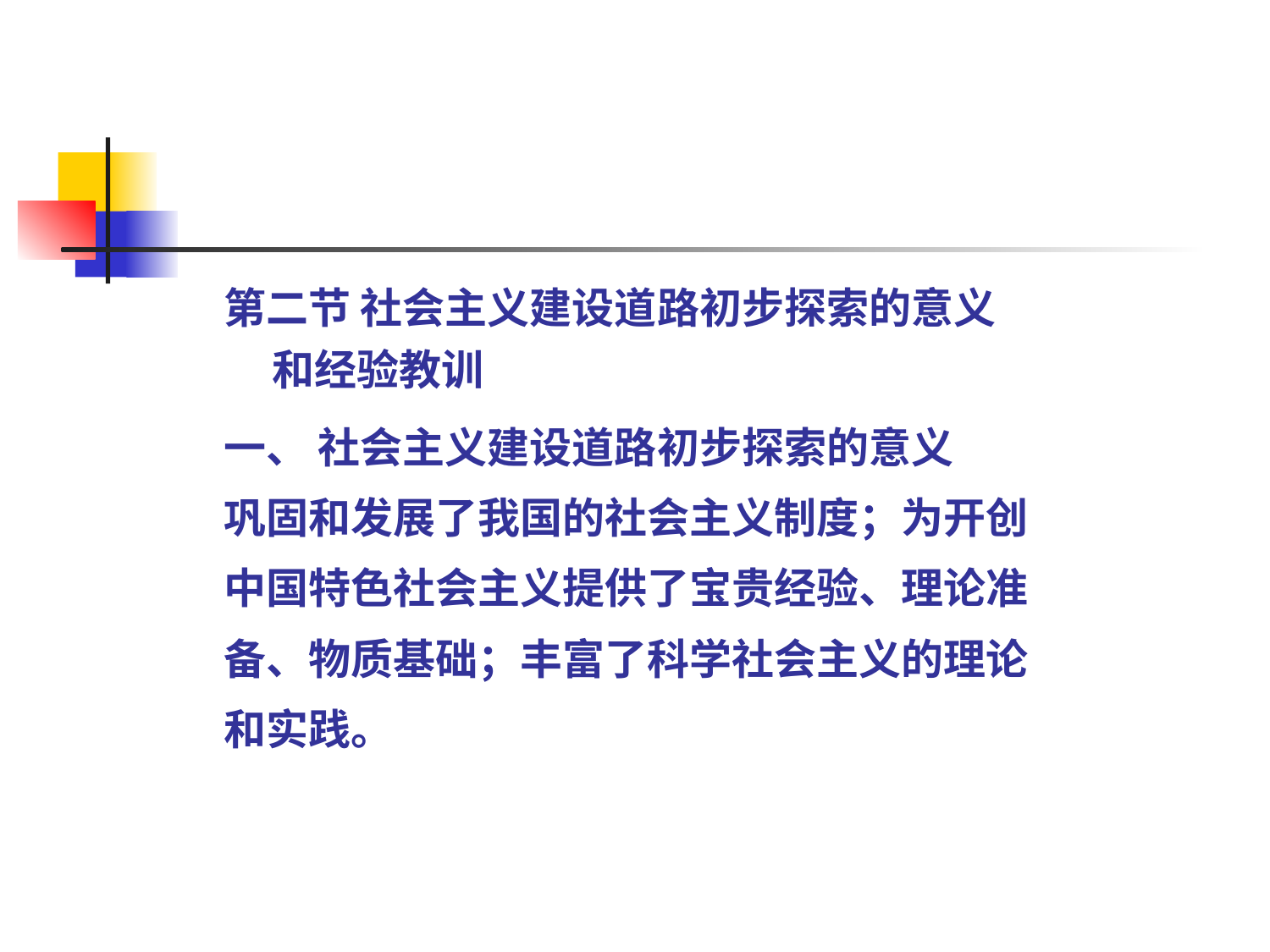

第二节 社会主义建设道路初步探索的意义和经验教训
一、 社会主义建设道路初步探索的意义
巩固和发展了我国的社会主义制度；为开创
中国特色社会主义提供了宝贵经验、理论准
备、物质基础；丰富了科学社会主义的理论
和实践。